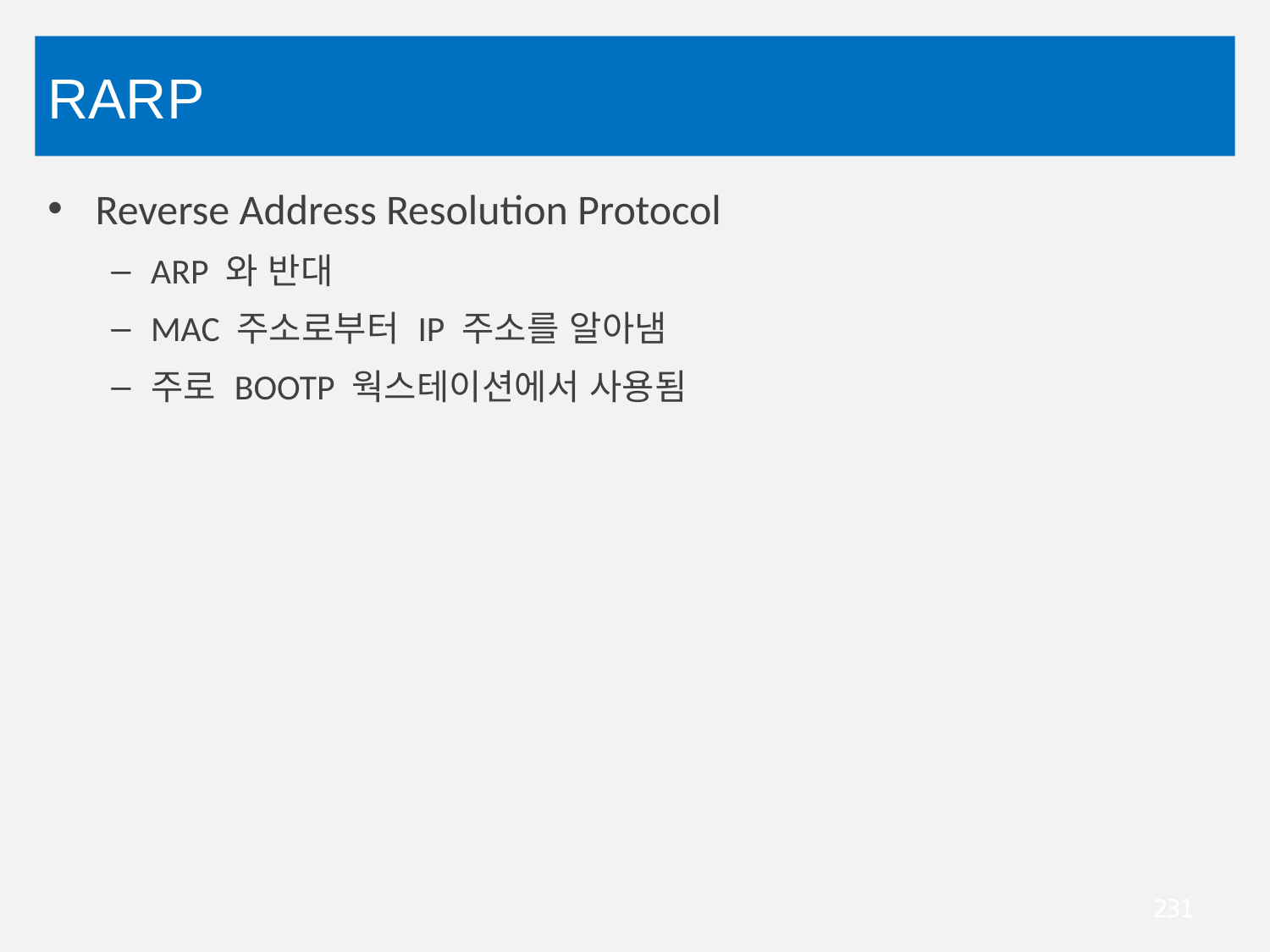

# RARP
Reverse Address Resolution Protocol
ARP 와 반대
MAC 주소로부터 IP 주소를 알아냄
주로 BOOTP 웍스테이션에서 사용됨
231